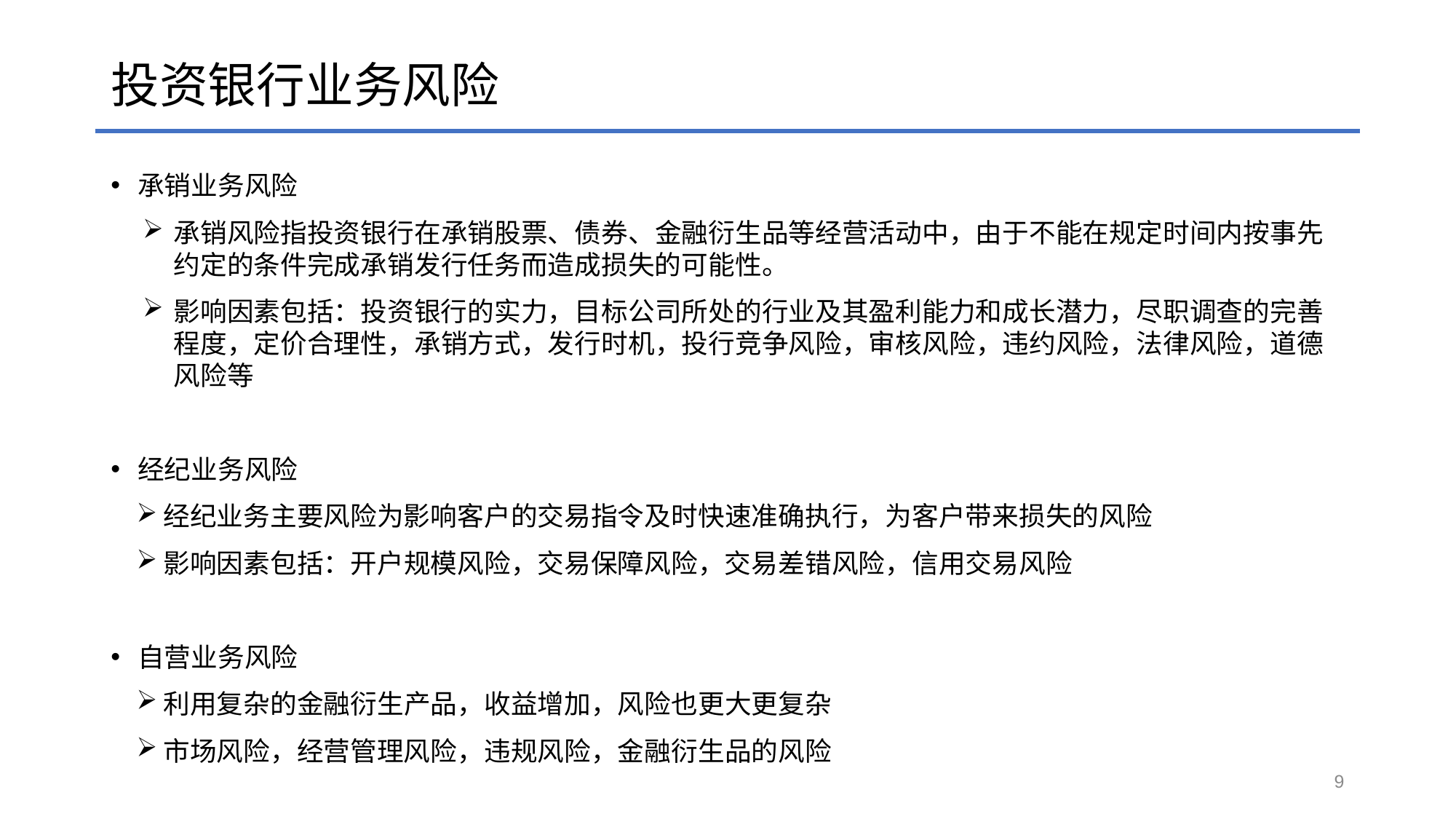

# 投资银行业务风险
承销业务风险
承销风险指投资银行在承销股票、债券、金融衍生品等经营活动中，由于不能在规定时间内按事先约定的条件完成承销发行任务而造成损失的可能性。
影响因素包括：投资银行的实力，目标公司所处的行业及其盈利能力和成长潜力，尽职调查的完善程度，定价合理性，承销方式，发行时机，投行竞争风险，审核风险，违约风险，法律风险，道德风险等

经纪业务风险
经纪业务主要风险为影响客户的交易指令及时快速准确执行，为客户带来损失的风险
影响因素包括：开户规模风险，交易保障风险，交易差错风险，信用交易风险

自营业务风险
利用复杂的金融衍生产品，收益增加，风险也更大更复杂
市场风险，经营管理风险，违规风险，金融衍生品的风险
9